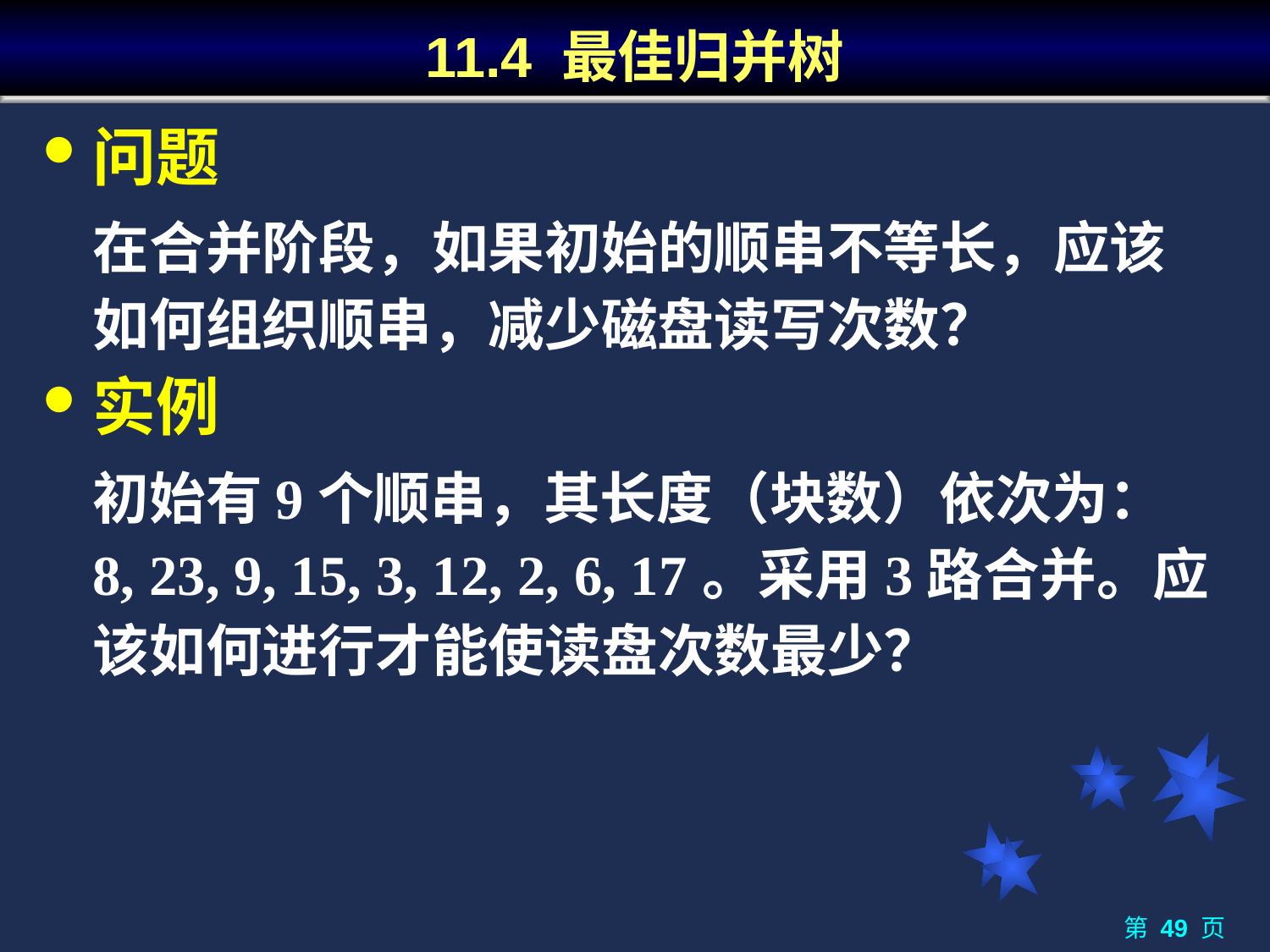

# 11.4 最佳归并树
问题
	在合并阶段，如果初始的顺串不等长，应该如何组织顺串，减少磁盘读写次数？
实例
	初始有9个顺串，其长度（块数）依次为：8, 23, 9, 15, 3, 12, 2, 6, 17。采用3路合并。应该如何进行才能使读盘次数最少？
第 49 页